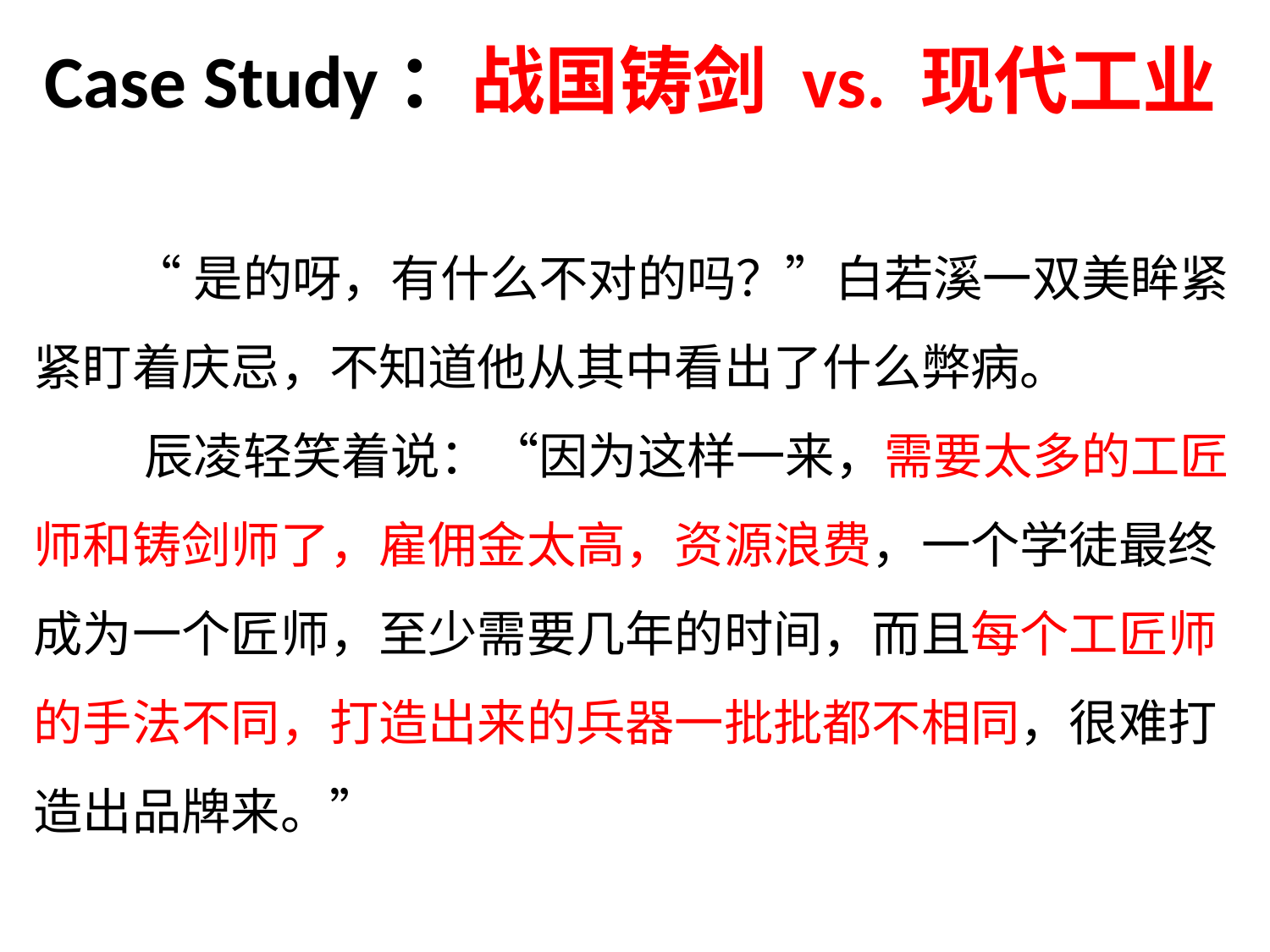

# Case Study：战国铸剑 vs. 现代工业
         “是的呀，有什么不对的吗？”白若溪一双美眸紧紧盯着庆忌，不知道他从其中看出了什么弊病。
         辰凌轻笑着说：“因为这样一来，需要太多的工匠师和铸剑师了，雇佣金太高，资源浪费，一个学徒最终成为一个匠师，至少需要几年的时间，而且每个工匠师的手法不同，打造出来的兵器一批批都不相同，很难打造出品牌来。”